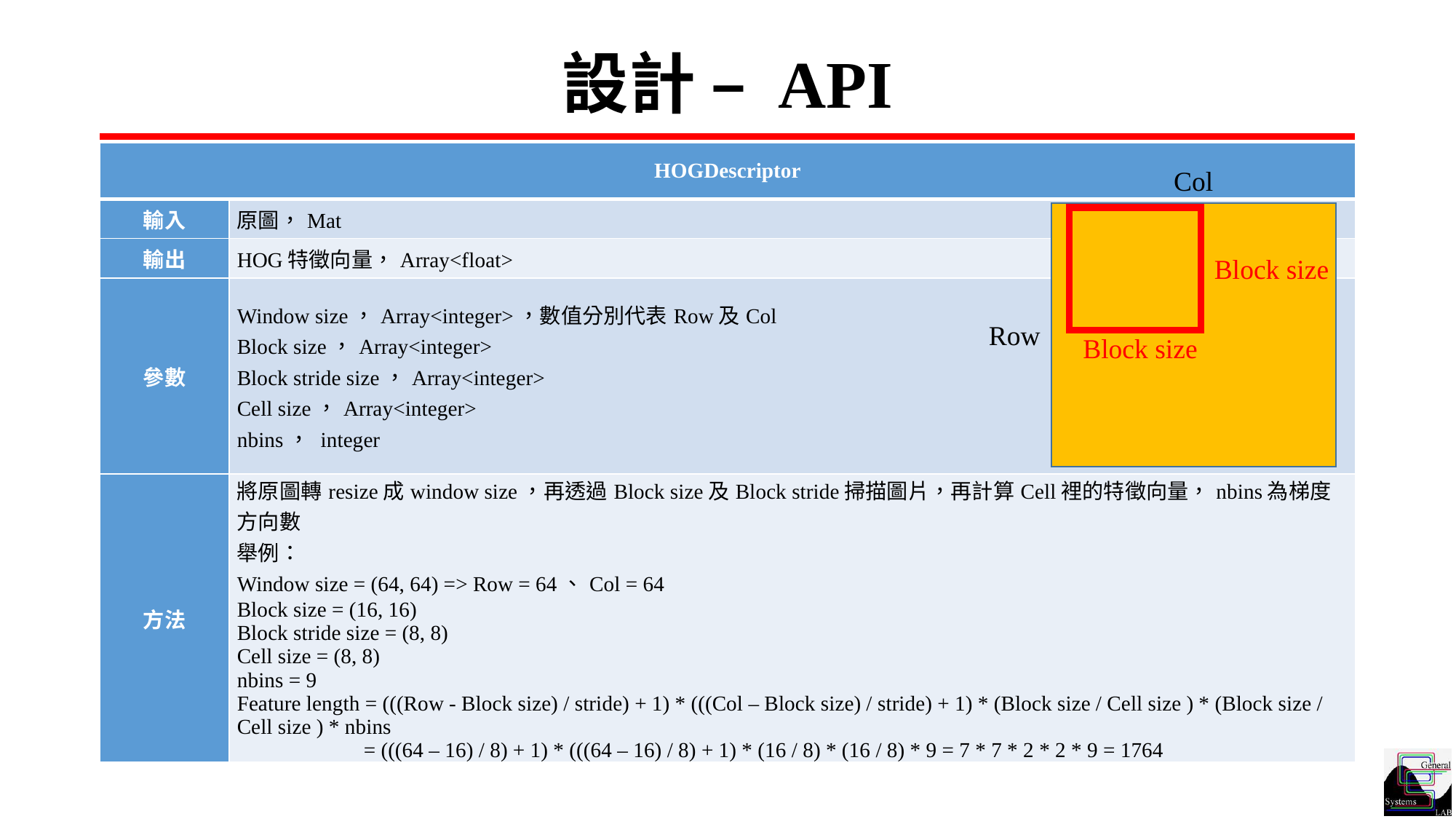

# 設計 – API
| HOGDescriptor |  |
| --- | --- |
| 輸入 | 原圖，Mat |
| 輸出 | HOG特徵向量，Array<float> |
| 參數 | Window size，Array<integer>，數值分別代表Row及Col Block size，Array<integer> Block stride size，Array<integer> Cell size，Array<integer> nbins， integer |
| 方法 | 將原圖轉resize成window size，再透過Block size及Block stride掃描圖片，再計算Cell裡的特徵向量，nbins為梯度方向數 舉例： Window size = (64, 64) => Row = 64、Col = 64 Block size = (16, 16) Block stride size = (8, 8) Cell size = (8, 8) nbins = 9 Feature length = (((Row - Block size) / stride) + 1) \* (((Col – Block size) / stride) + 1) \* (Block size / Cell size ) \* (Block size / Cell size ) \* nbins = (((64 – 16) / 8) + 1) \* (((64 – 16) / 8) + 1) \* (16 / 8) \* (16 / 8) \* 9 = 7 \* 7 \* 2 \* 2 \* 9 = 1764 |
Col

Block size
Row
Block size